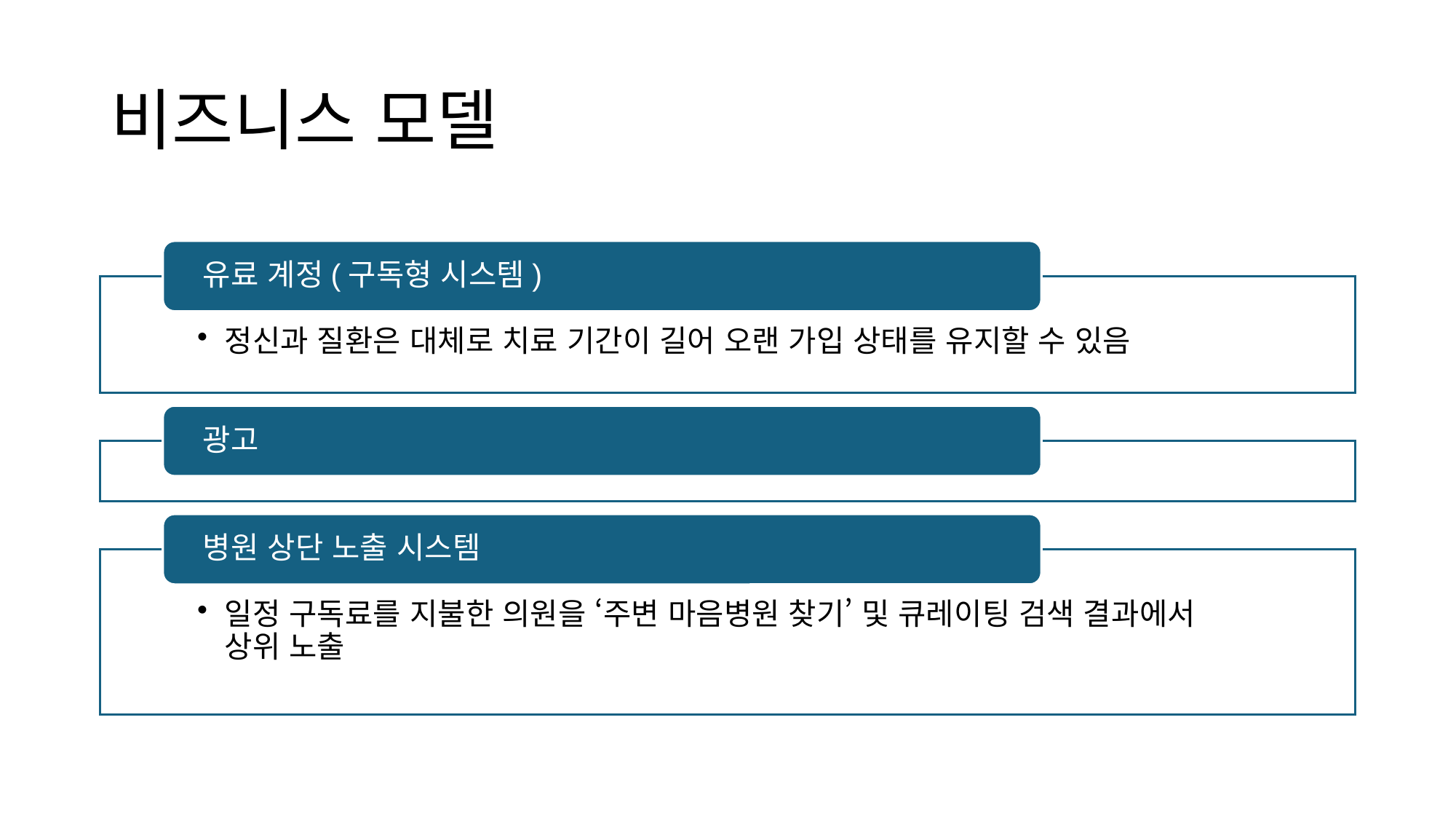

# 비즈니스 모델
정신과 질환은 대체로 치료 기간이 길어 오랜 가입 상태를 유지할 수 있음
유료 계정(구독형 시스템)
광고
일정 구독료를 지불한 의원을 ‘주변 마음병원 찾기’ 및 큐레이팅 검색 결과에서 상위 노출
병원 상단 노출 시스템